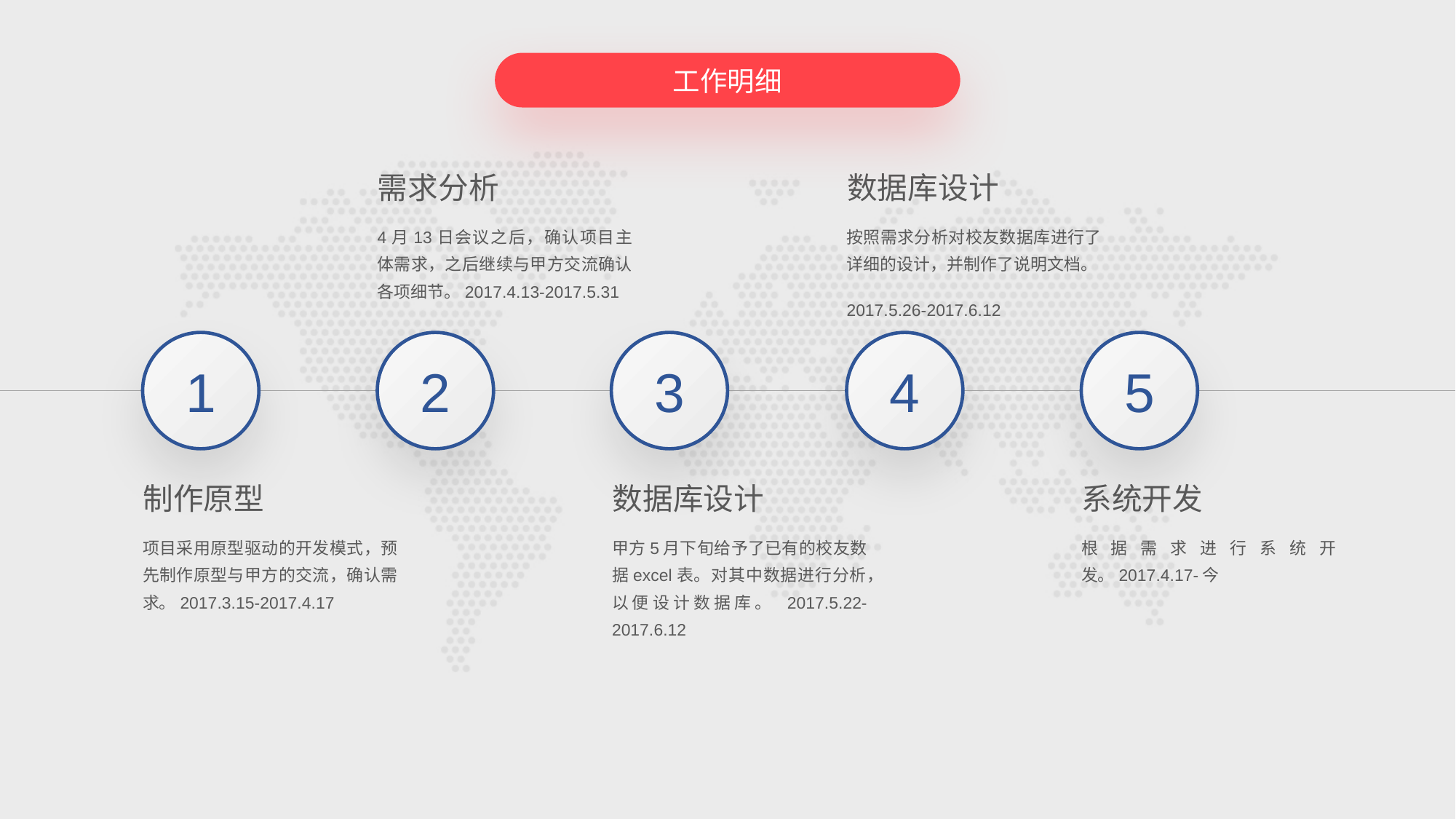

工作明细
需求分析
数据库设计
4月13日会议之后，确认项目主体需求，之后继续与甲方交流确认各项细节。2017.4.13-2017.5.31
按照需求分析对校友数据库进行了详细的设计，并制作了说明文档。
2017.5.26-2017.6.12
1
2
3
4
5
制作原型
数据库设计
系统开发
项目采用原型驱动的开发模式，预先制作原型与甲方的交流，确认需求。2017.3.15-2017.4.17
甲方5月下旬给予了已有的校友数据excel表。对其中数据进行分析，以便设计数据库。 2017.5.22-2017.6.12
根据需求进行系统开发。2017.4.17-今